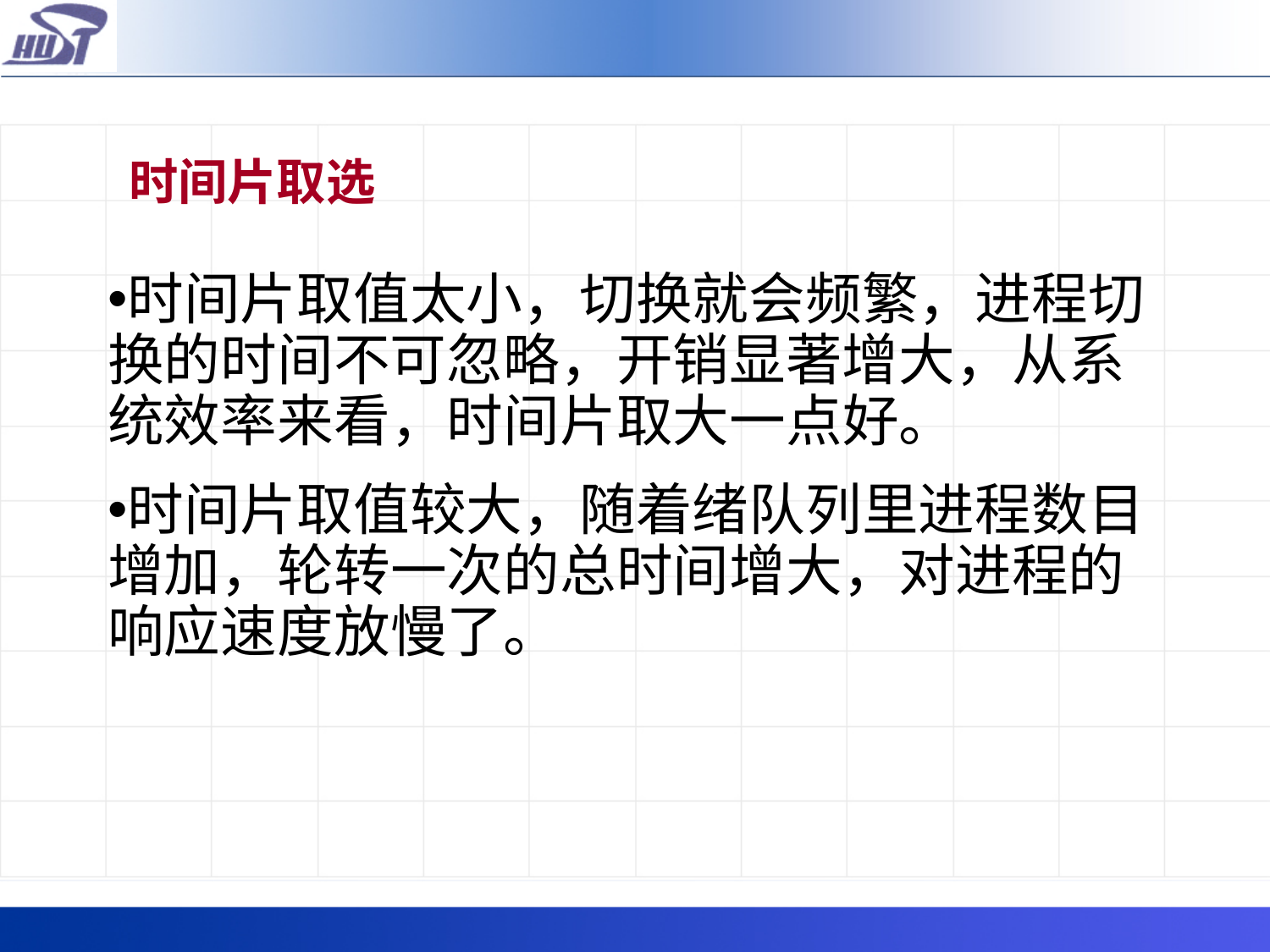

时间片取选
时间片取值太小，切换就会频繁，进程切换的时间不可忽略，开销显著增大，从系统效率来看，时间片取大一点好。
时间片取值较大，随着绪队列里进程数目增加，轮转一次的总时间增大，对进程的响应速度放慢了。